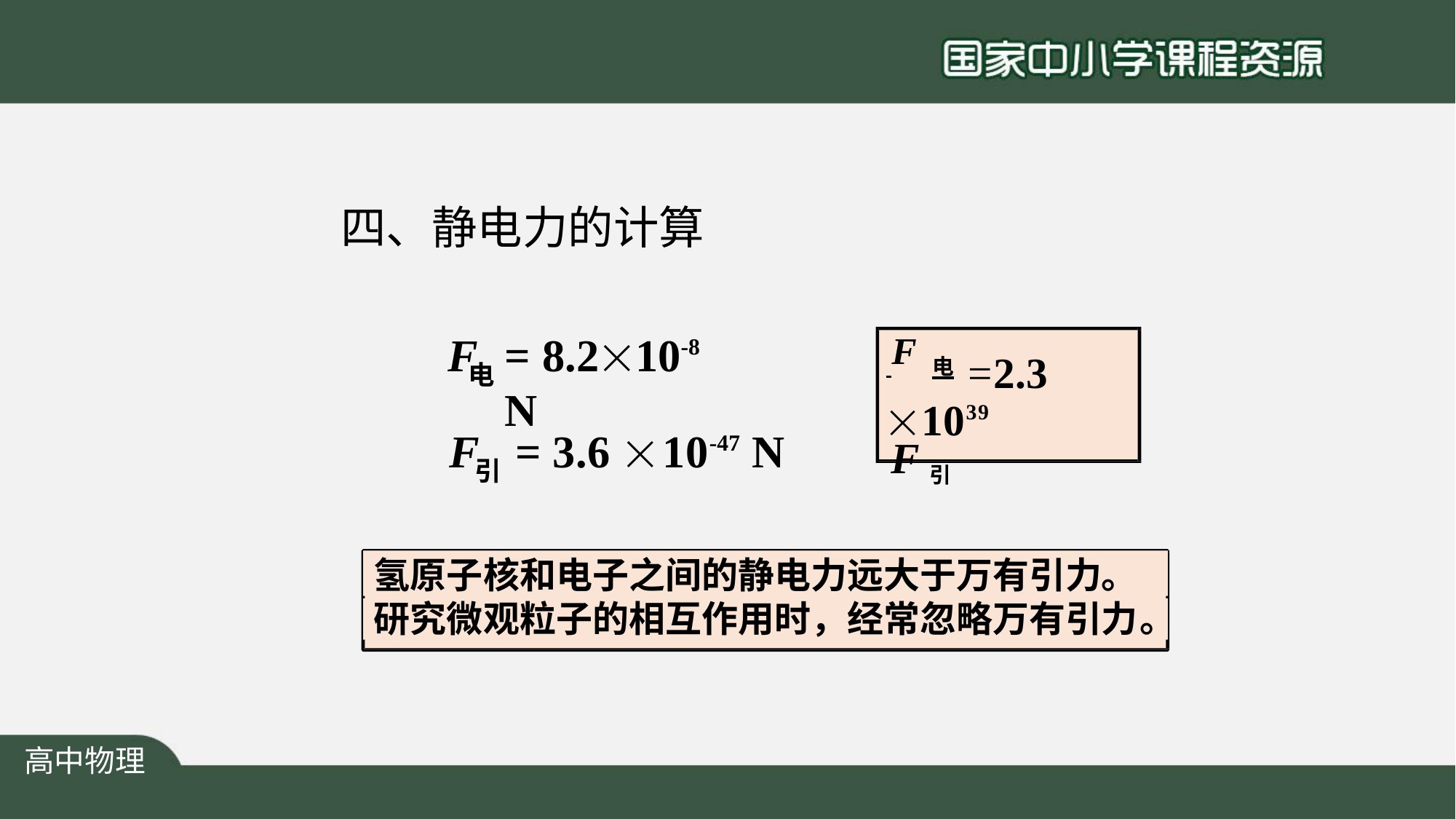

# 四、静电力的计算
F	= 8.2×10-8	N

电
 F电 =2.3 ×1039
F引
F	= 3.6 ×10-47	N
引

氢原子核和电子之间的静电力远大于万有引力。
。
研究微观粒子的相互作用时，经常忽略万有引力
高中物理